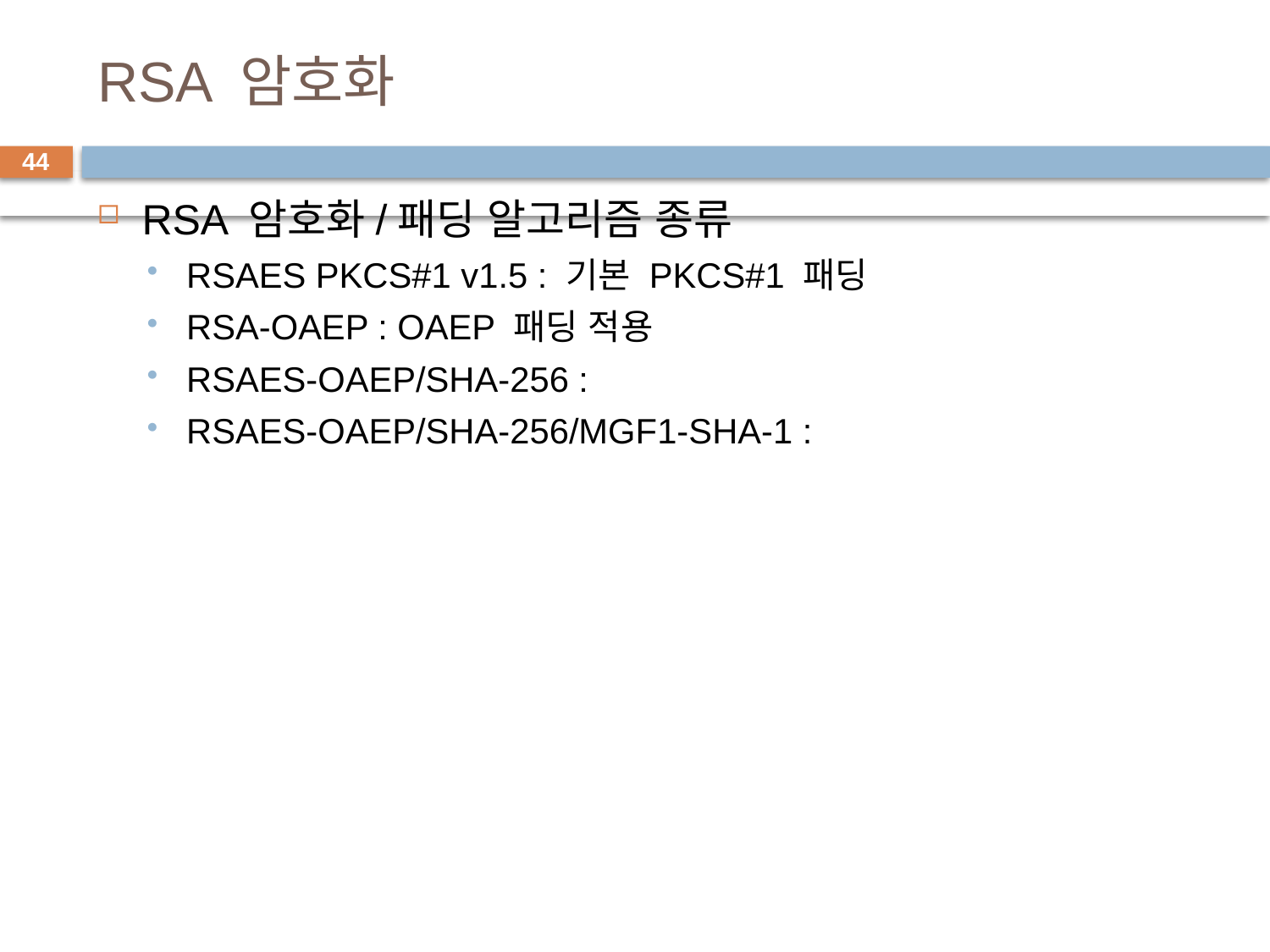

# RSA 암호화
44
RSA 암호화/패딩 알고리즘 종류
RSAES PKCS#1 v1.5 : 기본 PKCS#1 패딩
RSA-OAEP : OAEP 패딩 적용
RSAES-OAEP/SHA-256 :
RSAES-OAEP/SHA-256/MGF1-SHA-1 :